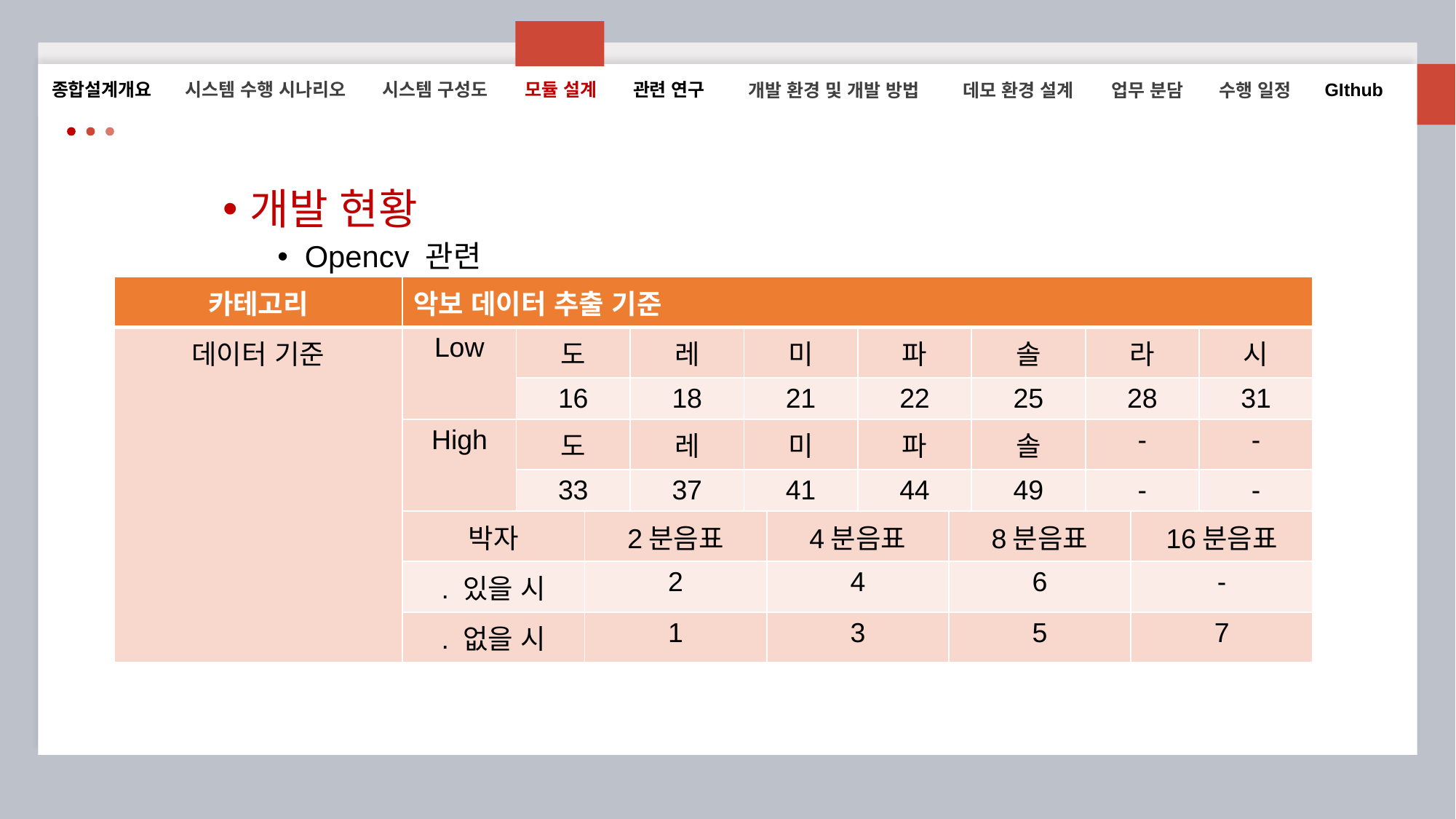

시스템 수행 시나리오
시스템 구성도
모듈 설계
관련 연구
GIthub
종합설계개요
개발 환경 및 개발 방법
데모 환경 설계
업무 분담
수행 일정

개발 현황
Opencv 관련

| 카테고리 | 악보 데이터 추출 기준 |  |  |  |  |  |  |  |  |  |  |  |
| --- | --- | --- | --- | --- | --- | --- | --- | --- | --- | --- | --- | --- |
| 데이터 기준 | Low | 도 |  | 레 | 미 |  | 파 |  | 솔 | 라 |  | 시 |
|  |  | 16 |  | 18 | 21 |  | 22 |  | 25 | 28 |  | 31 |
|  | High | 도 |  | 레 | 미 |  | 파 |  | 솔 | - |  | - |
|  |  | 33 |  | 37 | 41 |  | 44 |  | 49 | - |  | - |
|  | 박자 |  | 2분음표 |  |  | 4분음표 |  | 8분음표 |  |  | 16분음표 |  |
|  | . 있을 시 |  | 2 |  |  | 4 |  | 6 |  |  | - |  |
|  | . 없을 시 |  | 1 |  |  | 3 |  | 5 |  |  | 7 |  |